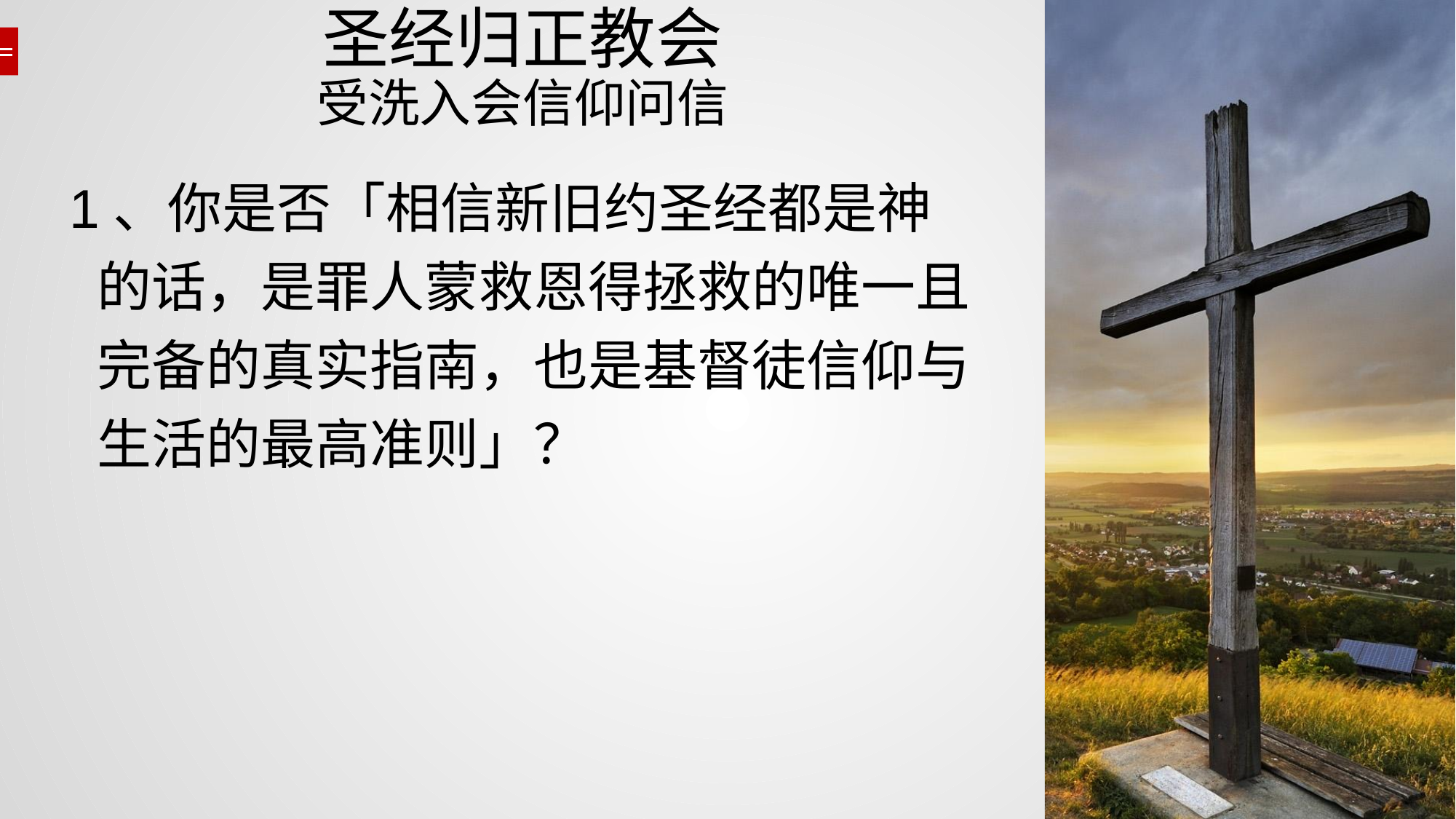

圣经归正教会
受洗入会信仰问信
1、你是否「相信新旧约圣经都是神的话，是罪人蒙救恩得拯救的唯一且完备的真实指南，也是基督徒信仰与生活的最高准则」？